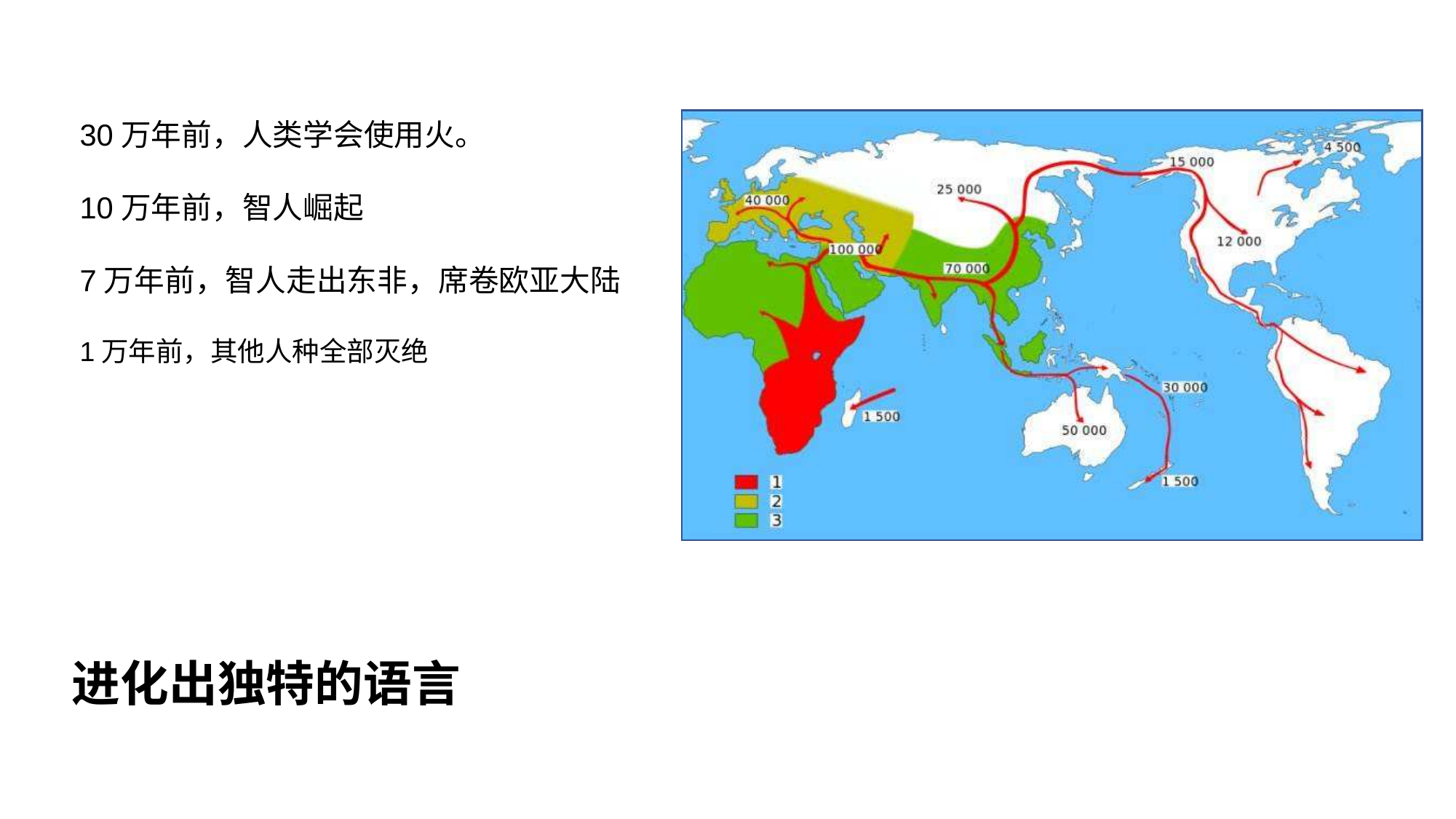

30万年前，人类学会使用火。

10万年前，智人崛起

7万年前，智人走出东非，席卷欧亚大陆

1万年前，其他人种全部灭绝

进化出独特的语言